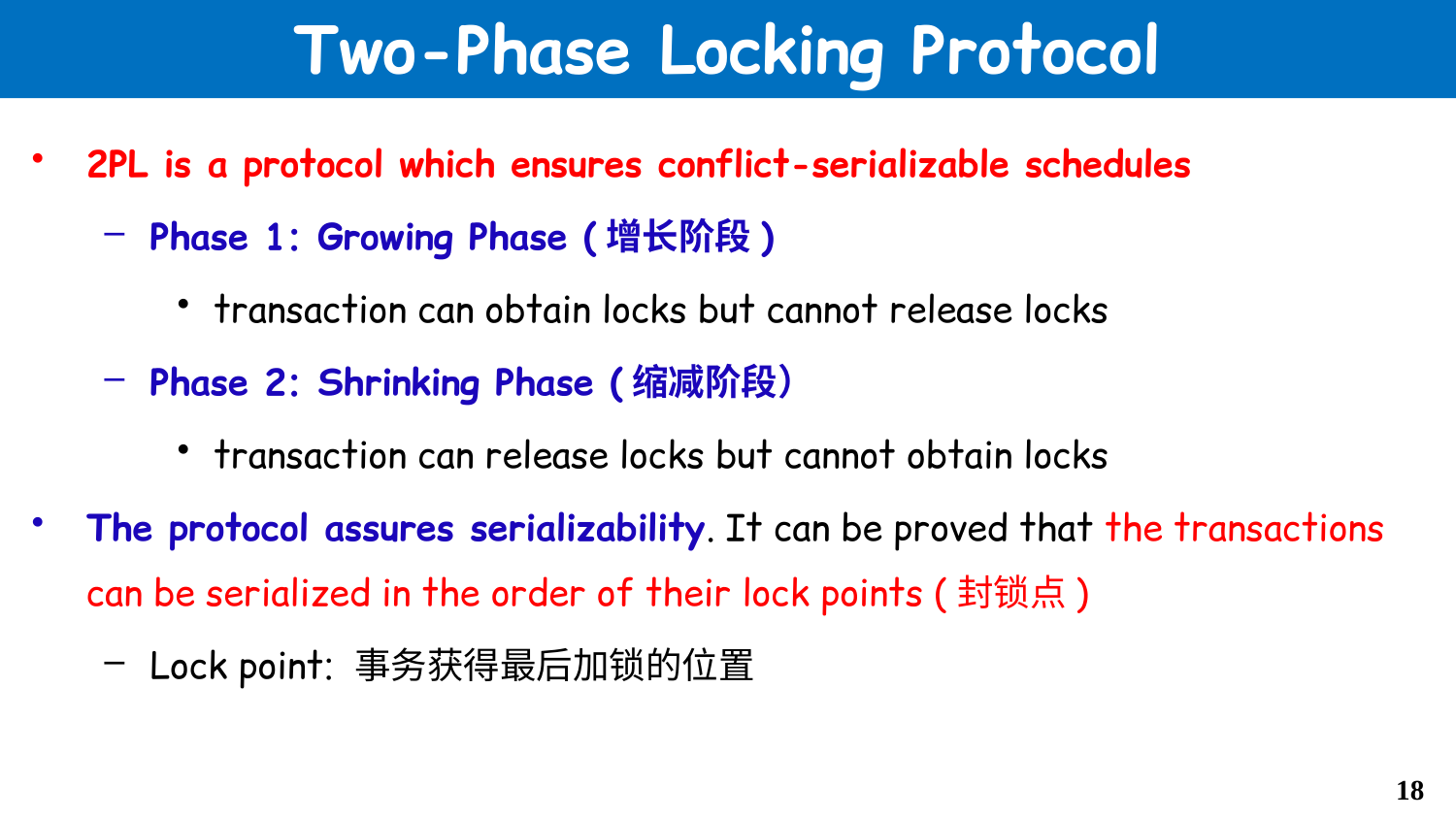

# Two-Phase Locking Protocol
2PL is a protocol which ensures conflict-serializable schedules
Phase 1: Growing Phase (增长阶段)
transaction can obtain locks but cannot release locks
Phase 2: Shrinking Phase (缩减阶段）
transaction can release locks but cannot obtain locks
The protocol assures serializability. It can be proved that the transactions can be serialized in the order of their lock points (封锁点)
Lock point: 事务获得最后加锁的位置